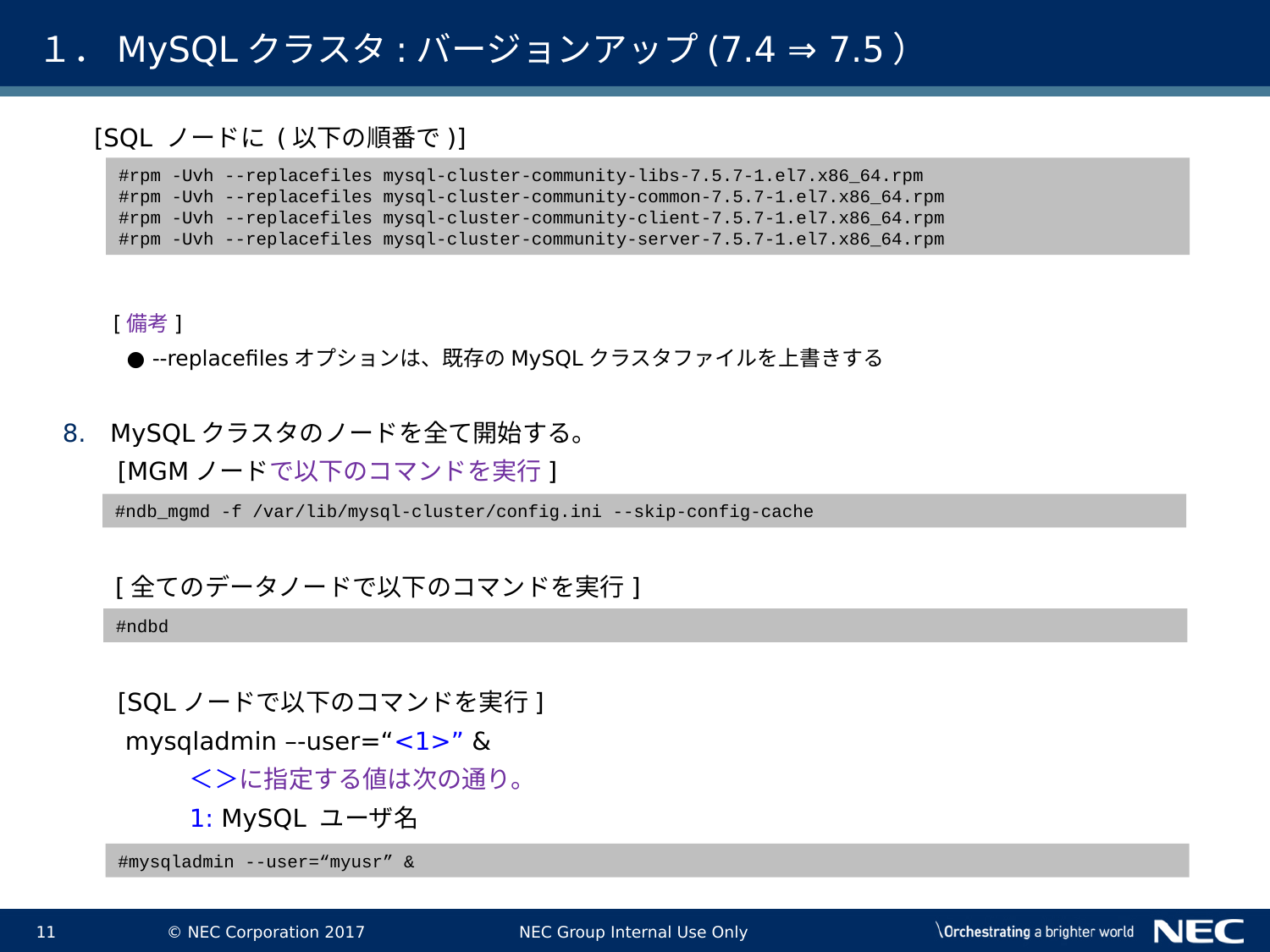

# １．MySQLクラスタ:バージョンアップ(7.4 ⇒ 7.5）
    [SQL ノードに (以下の順番で)]

         [備考]
           ● --replacefilesオプションは、既存のMySQLクラスタファイルを上書きする

MySQLクラスタのノードを全て開始する。
       [MGMノードで以下のコマンドを実行]

        [全てのデータノードで以下のコマンドを実行]

       [SQLノードで以下のコマンドを実行]
        mysqladmin –-user=“<1>” &
	＜＞に指定する値は次の通り。
	1: MySQL ユーザ名

#rpm -Uvh --replacefiles mysql-cluster-community-libs-7.5.7-1.el7.x86_64.rpm
#rpm -Uvh --replacefiles mysql-cluster-community-common-7.5.7-1.el7.x86_64.rpm
#rpm -Uvh --replacefiles mysql-cluster-community-client-7.5.7-1.el7.x86_64.rpm
#rpm -Uvh --replacefiles mysql-cluster-community-server-7.5.7-1.el7.x86_64.rpm
#ndb_mgmd -f /var/lib/mysql-cluster/config.ini --skip-config-cache
#ndbd
#mysqladmin --user=“myusr” &